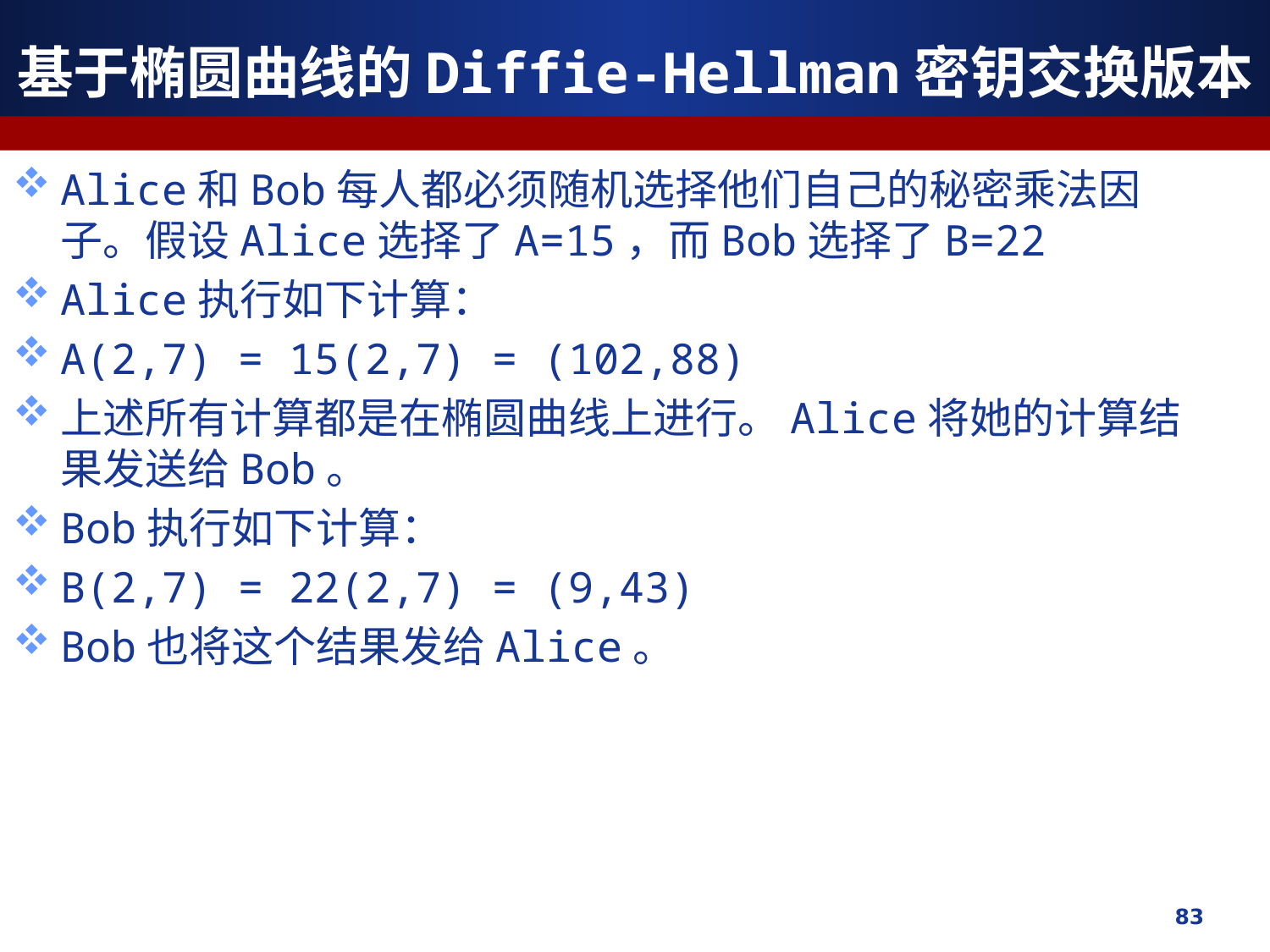

基于椭圆曲线的Diffie-Hellman密钥交换版本
Alice和Bob每人都必须随机选择他们自己的秘密乘法因子。假设Alice选择了A=15，而Bob选择了B=22
Alice执行如下计算：
A(2,7) = 15(2,7) = (102,88)
上述所有计算都是在椭圆曲线上进行。Alice将她的计算结果发送给Bob。
Bob执行如下计算：
B(2,7) = 22(2,7) = (9,43)
Bob也将这个结果发给Alice。
83
83